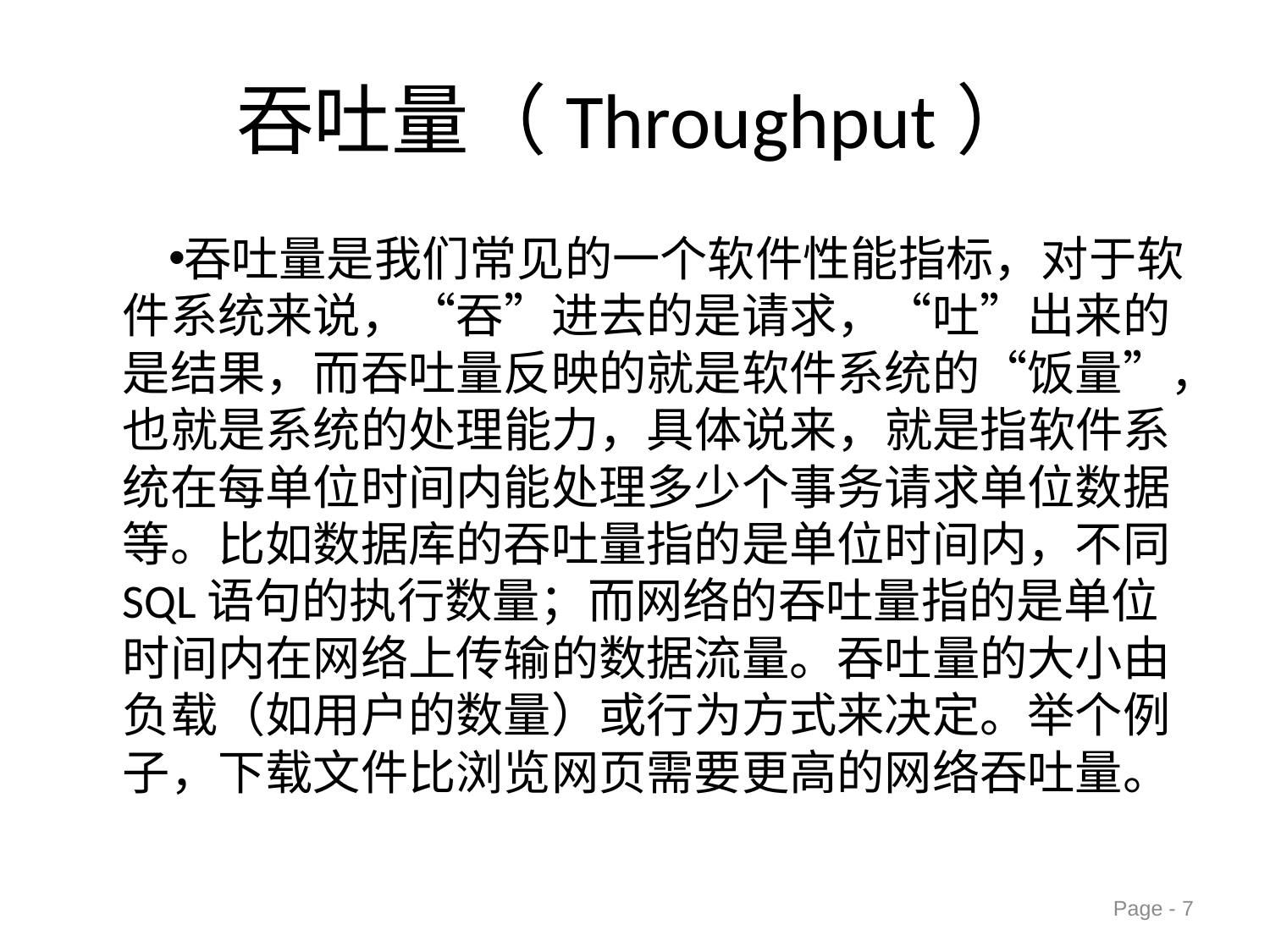

# 吞吐量（Throughput）
吞吐量是我们常见的一个软件性能指标，对于软件系统来说，“吞”进去的是请求，“吐”出来的是结果，而吞吐量反映的就是软件系统的“饭量”，也就是系统的处理能力，具体说来，就是指软件系统在每单位时间内能处理多少个事务请求单位数据等。比如数据库的吞吐量指的是单位时间内，不同SQL语句的执行数量；而网络的吞吐量指的是单位时间内在网络上传输的数据流量。吞吐量的大小由负载（如用户的数量）或行为方式来决定。举个例子，下载文件比浏览网页需要更高的网络吞吐量。

Page - 7